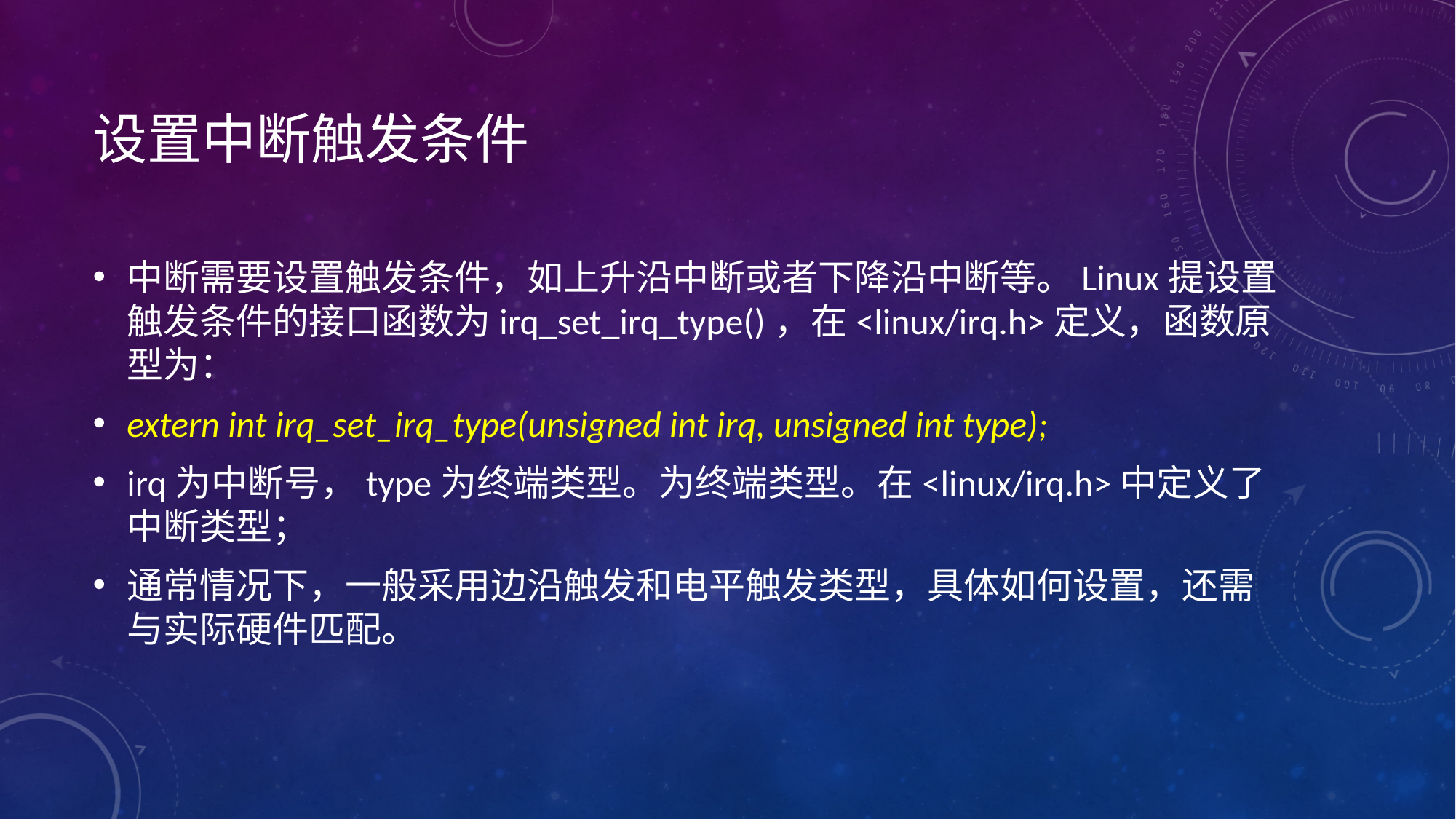

# 设置中断触发条件
中断需要设置触发条件，如上升沿中断或者下降沿中断等。Linux提设置触发条件的接口函数为irq_set_irq_type()，在<linux/irq.h>定义，函数原型为：
extern int irq_set_irq_type(unsigned int irq, unsigned int type);
irq为中断号，type为终端类型。为终端类型。在<linux/irq.h>中定义了中断类型；
通常情况下，一般采用边沿触发和电平触发类型，具体如何设置，还需与实际硬件匹配。